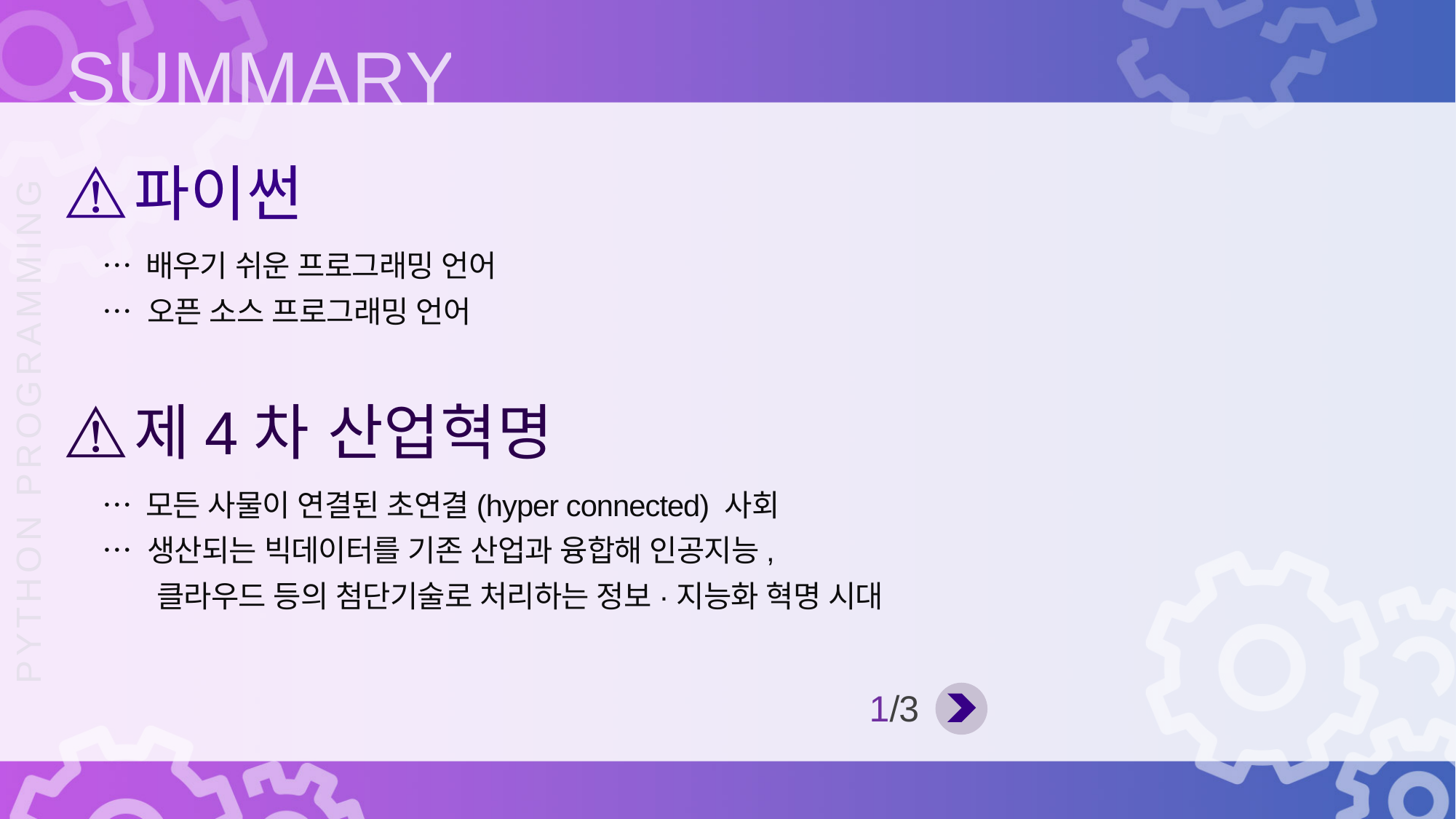

파이썬
… 배우기 쉬운 프로그래밍 언어
… 오픈 소스 프로그래밍 언어
제4차 산업혁명
… 모든 사물이 연결된 초연결(hyper connected) 사회
… 생산되는 빅데이터를 기존 산업과 융합해 인공지능,
      클라우드 등의 첨단기술로 처리하는 정보·지능화 혁명 시대
1/3